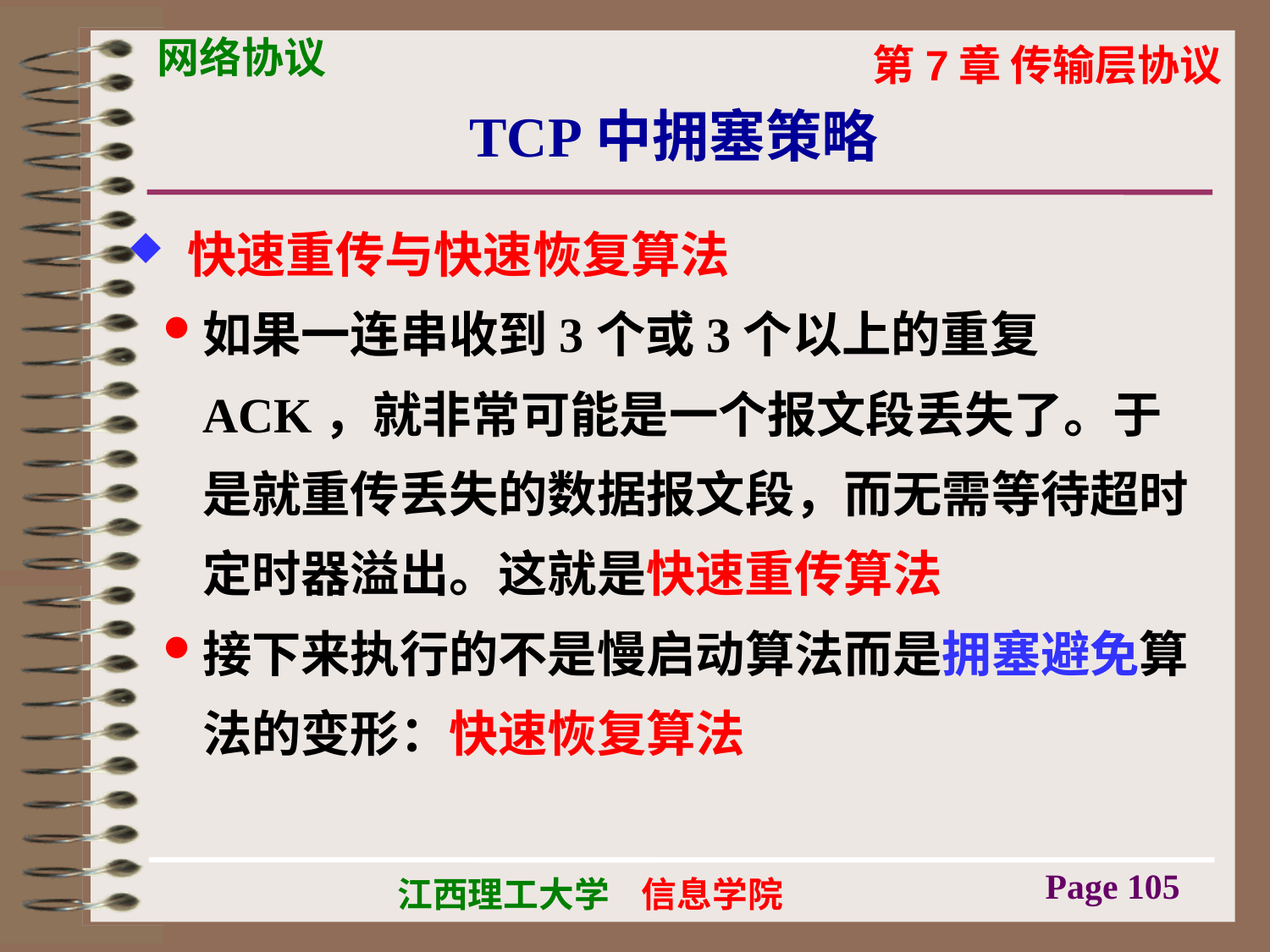

# TCP中拥塞策略
 快速重传与快速恢复算法
如果一连串收到3个或3个以上的重复ACK，就非常可能是一个报文段丢失了。于是就重传丢失的数据报文段，而无需等待超时定时器溢出。这就是快速重传算法
接下来执行的不是慢启动算法而是拥塞避免算法的变形：快速恢复算法
Page 105